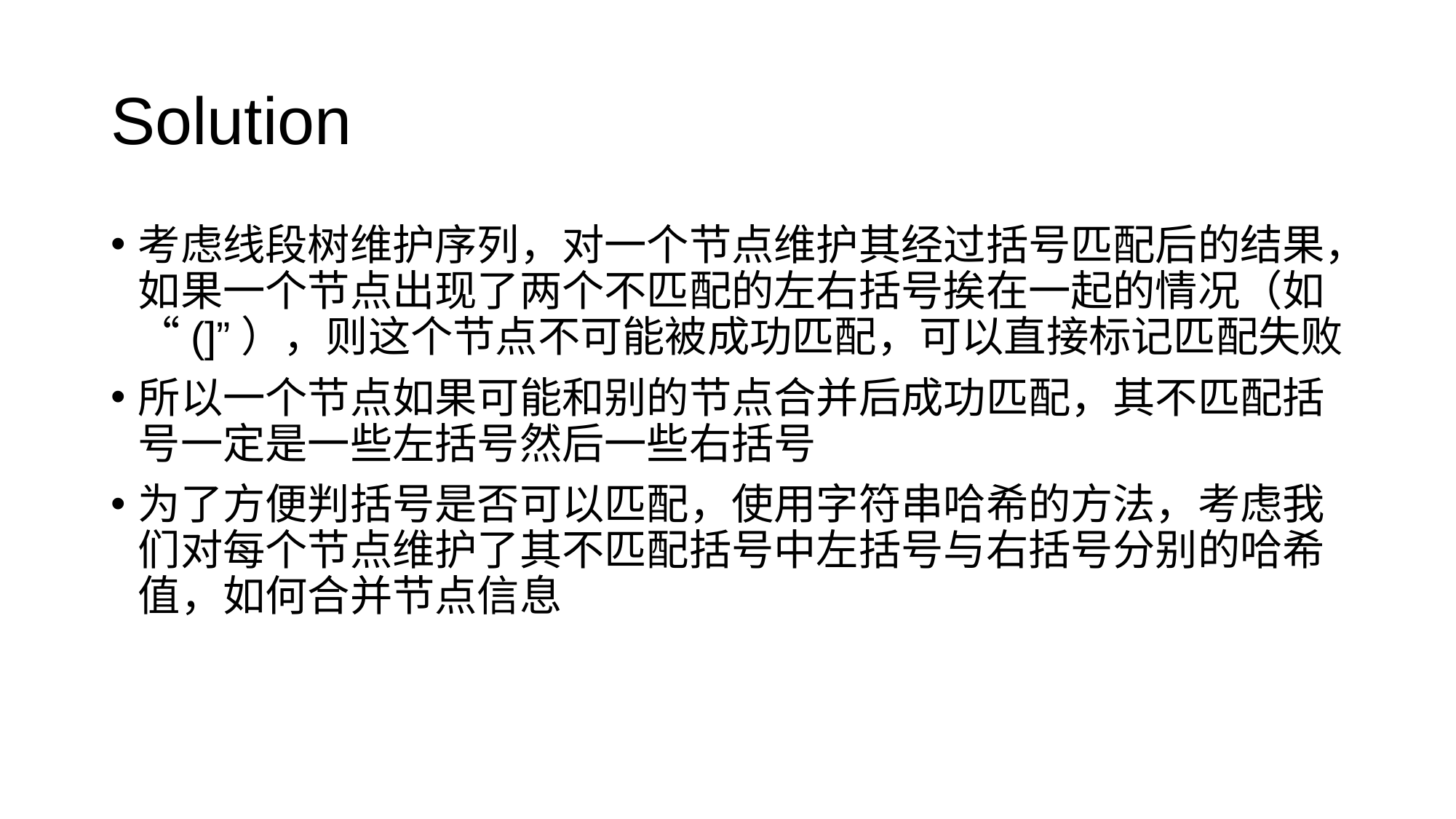

# Solution
考虑线段树维护序列，对一个节点维护其经过括号匹配后的结果，如果一个节点出现了两个不匹配的左右括号挨在一起的情况（如“(]”），则这个节点不可能被成功匹配，可以直接标记匹配失败
所以一个节点如果可能和别的节点合并后成功匹配，其不匹配括号一定是一些左括号然后一些右括号
为了方便判括号是否可以匹配，使用字符串哈希的方法，考虑我们对每个节点维护了其不匹配括号中左括号与右括号分别的哈希值，如何合并节点信息